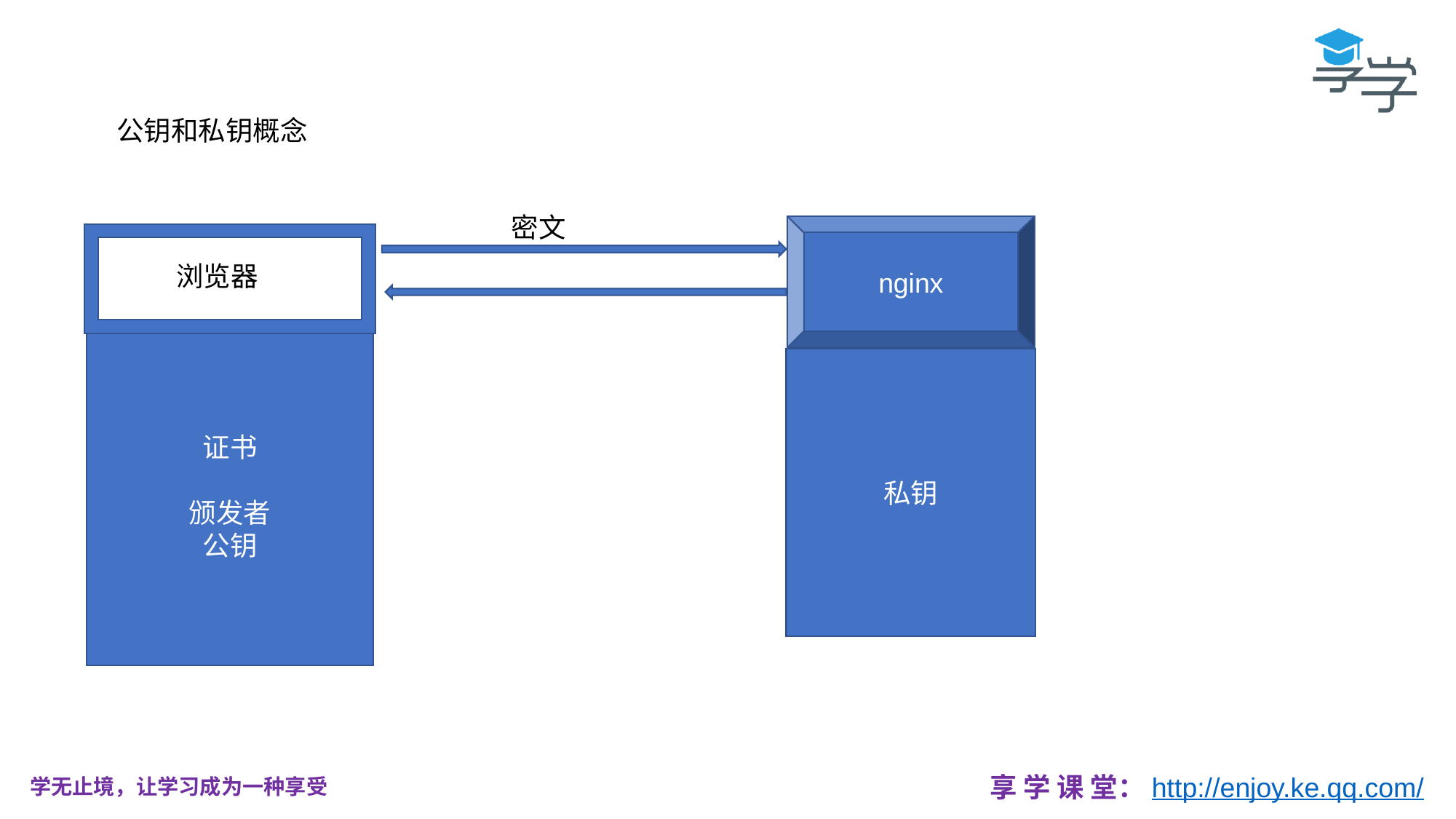

公钥和私钥概念
密文
nginx

浏览器

证书

颁发者
公钥
私钥